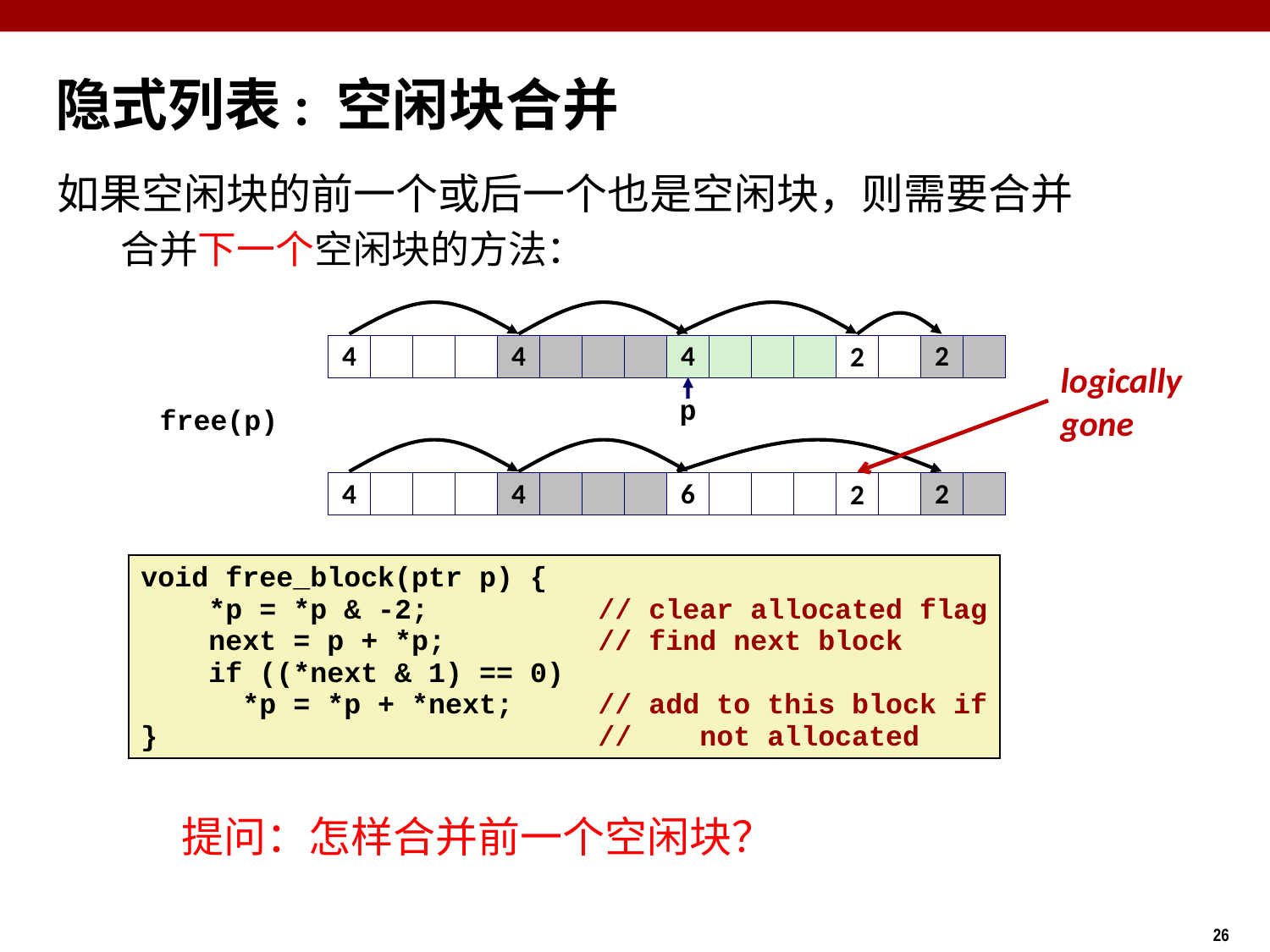

# 隐式列表: 空闲块合并
如果空闲块的前一个或后一个也是空闲块，则需要合并
合并下一个空闲块的方法：

2
4

4

4

2

logically
gone

p
free(p)

2
4

4

6

2

void free_block(ptr p) {
    *p = *p & -2;          // clear allocated flag
    next = p + *p;         // find next block
    if ((*next & 1) == 0)
      *p = *p + *next;     // add to this block if
}                          //    not allocated
提问：怎样合并前一个空闲块？